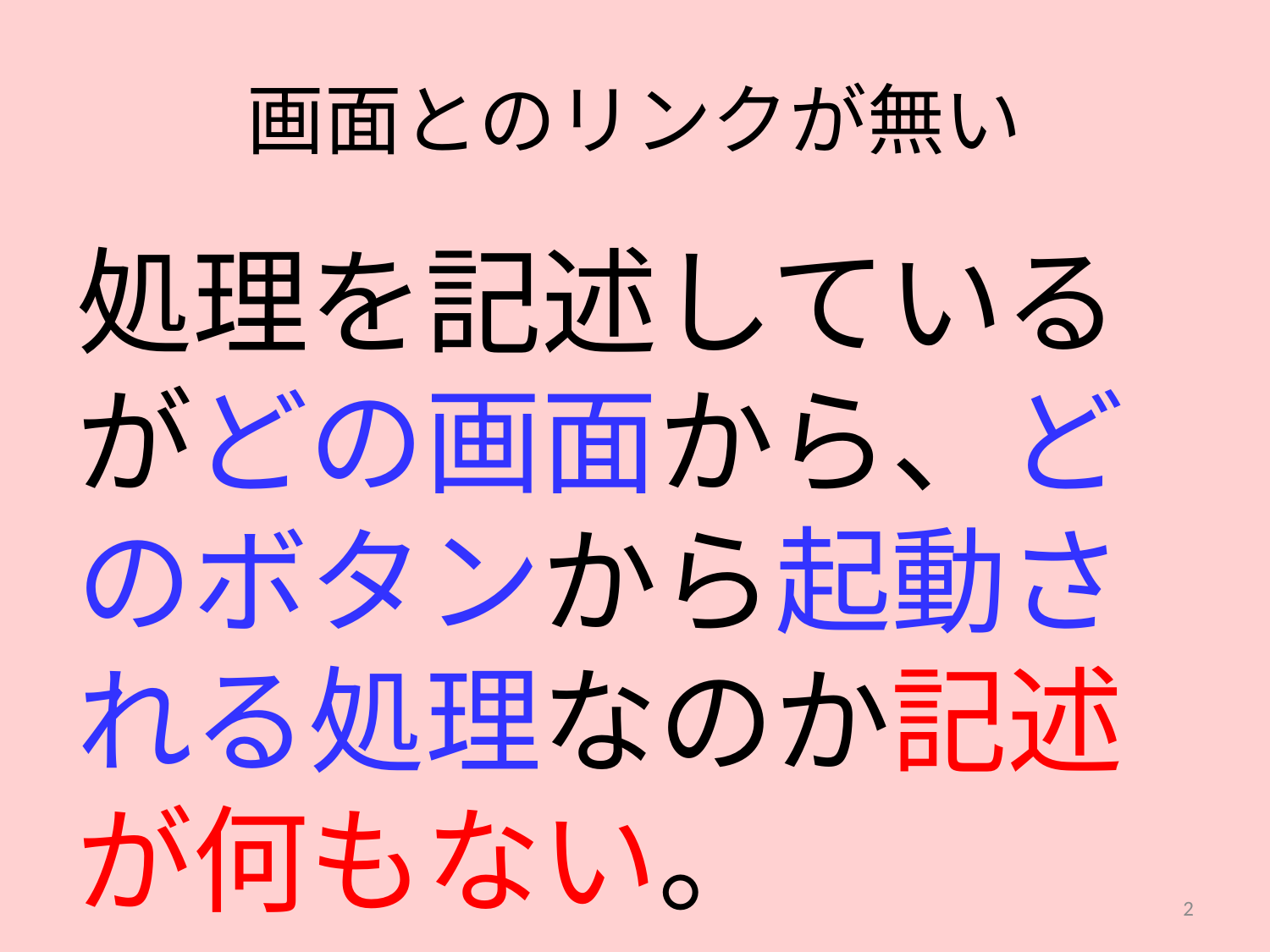

# 画面とのリンクが無い
処理を記述しているがどの画面から、どのボタンから起動される処理なのか記述が何もない。
2